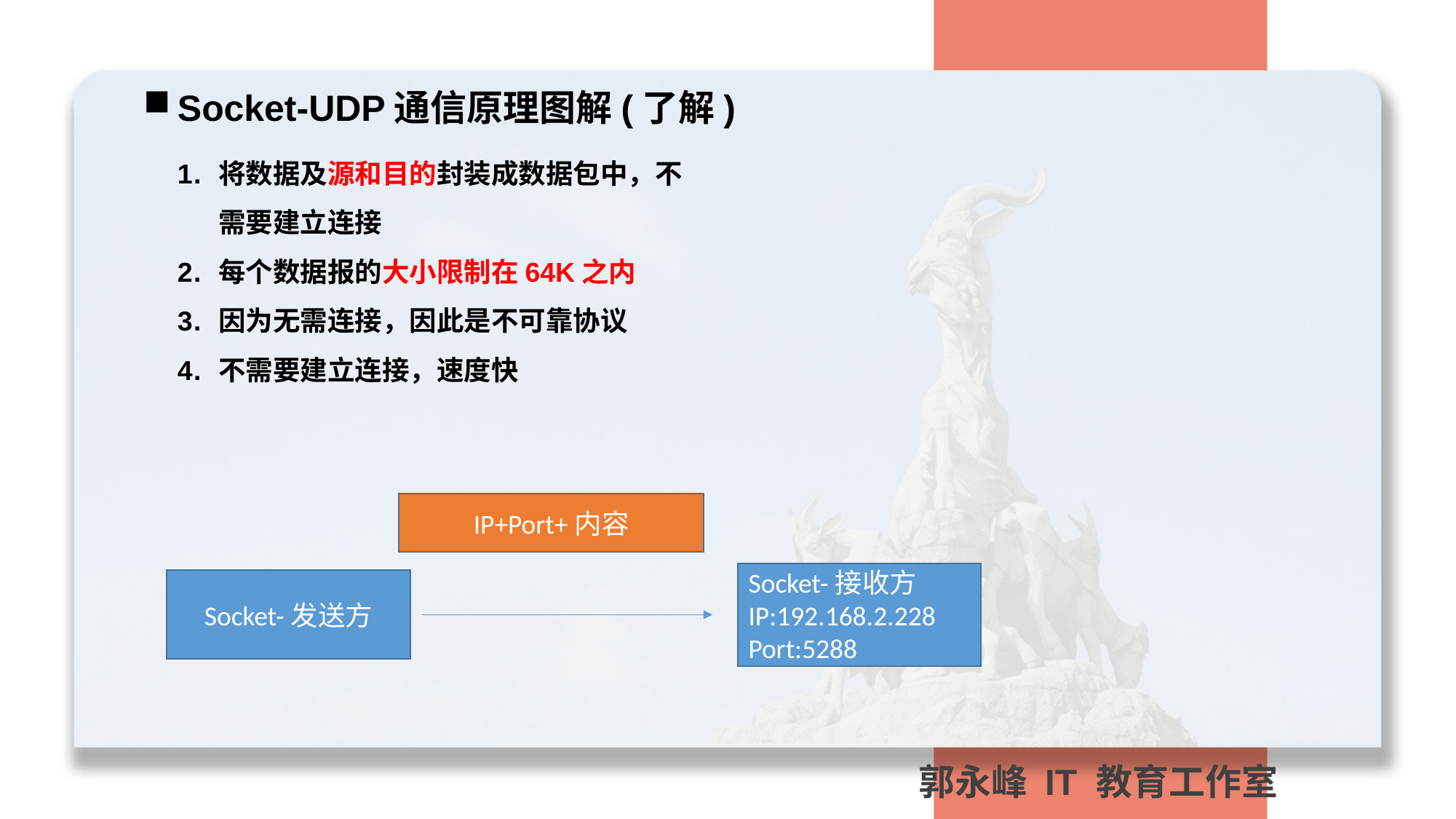

Socket-UDP通信原理图解(了解)
将数据及源和目的封装成数据包中，不需要建立连接
每个数据报的大小限制在64K之内
因为无需连接，因此是不可靠协议
不需要建立连接，速度快
IP+Port+内容
Socket-接收方
IP:192.168.2.228
Port:5288
Socket-发送方